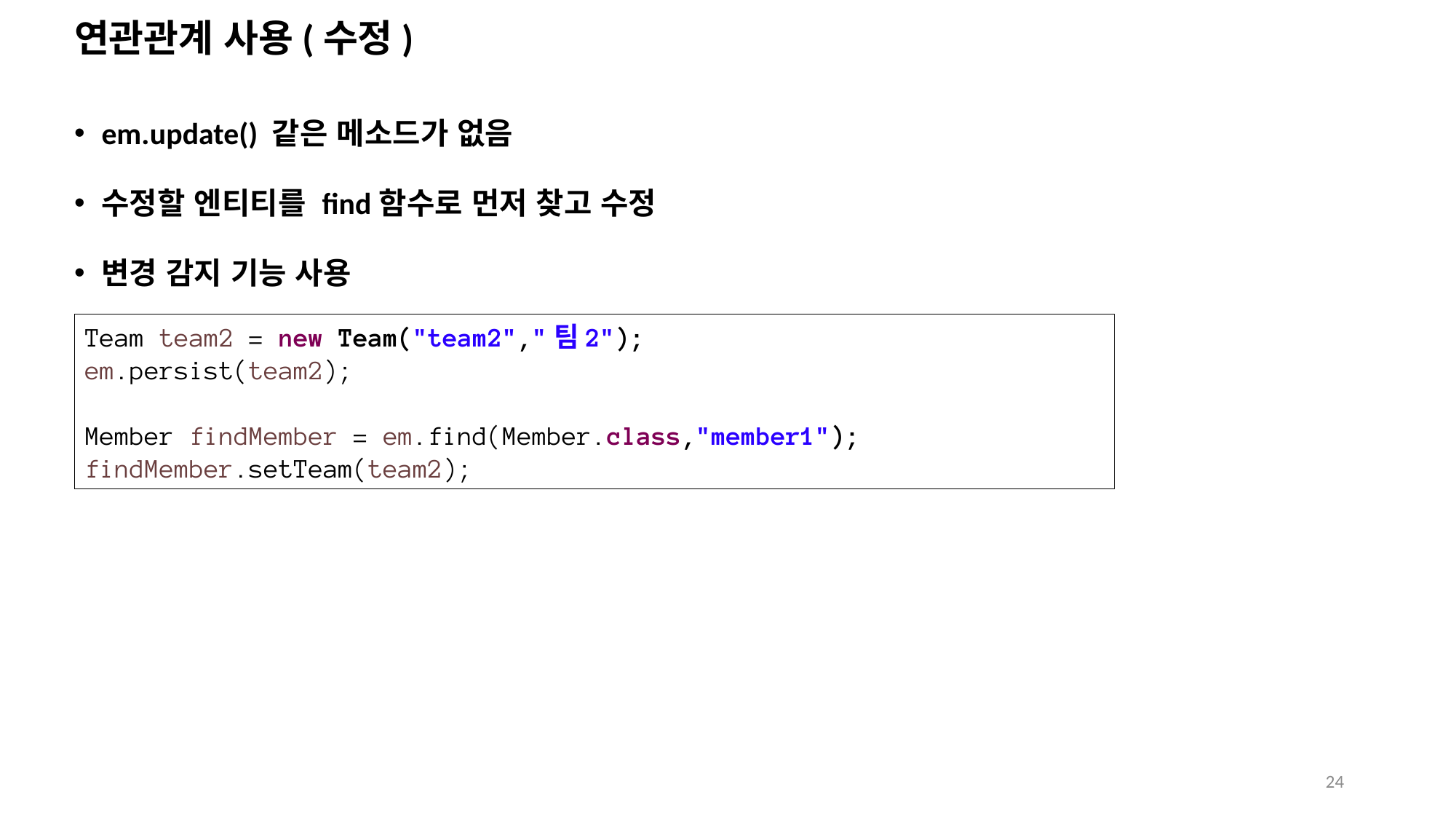

# 연관관계 사용(수정)
em.update() 같은 메소드가 없음
수정할 엔티티를 find함수로 먼저 찾고 수정
변경 감지 기능 사용

Team team2 = new Team("team2","팀2");
em.persist(team2);

Member findMember = em.find(Member.class,"member1");
findMember.setTeam(team2);
24